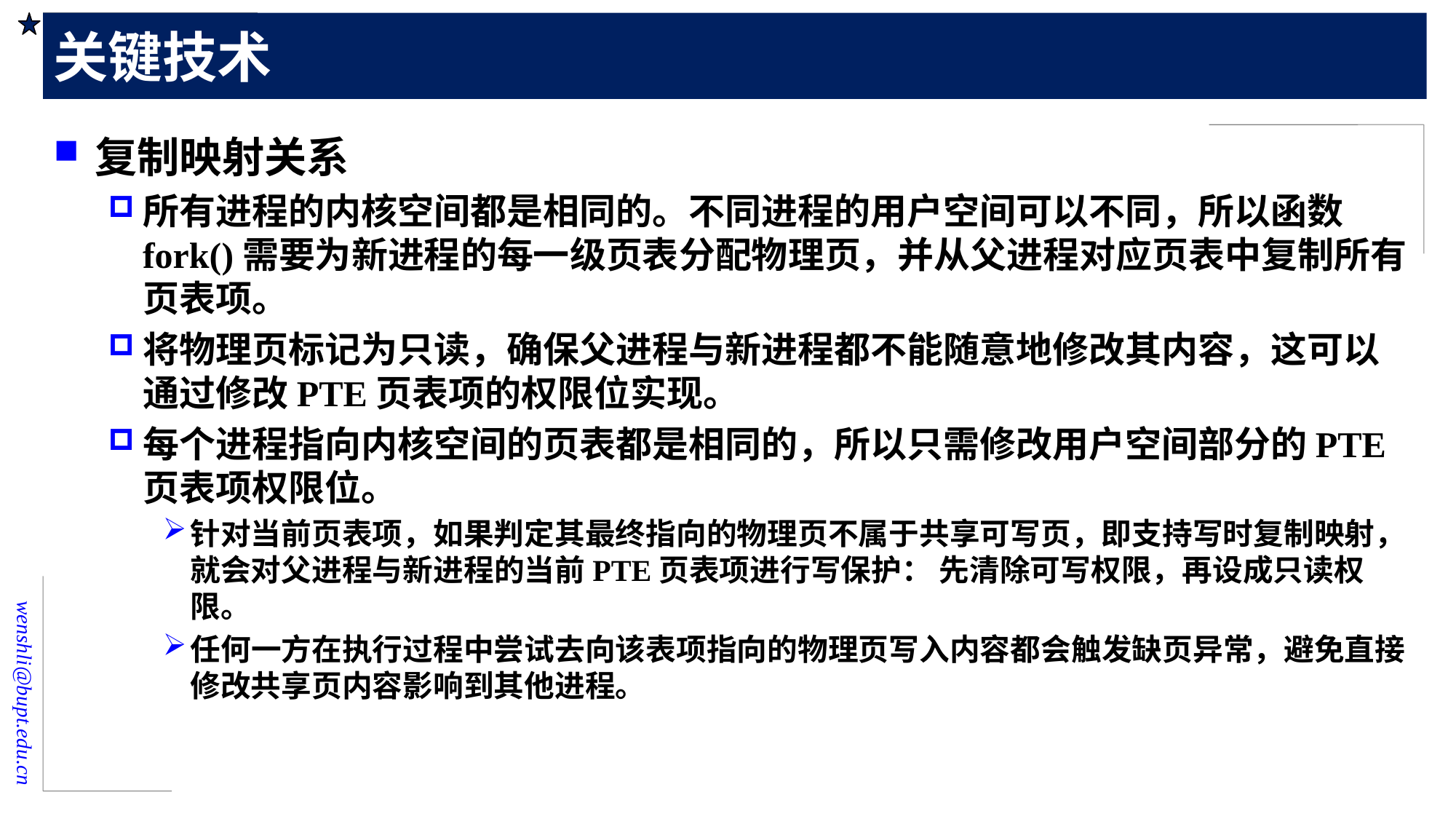

# 关键技术
复制映射关系
所有进程的内核空间都是相同的。不同进程的用户空间可以不同，所以函数fork()需要为新进程的每一级页表分配物理页，并从父进程对应页表中复制所有页表项。
将物理页标记为只读，确保父进程与新进程都不能随意地修改其内容，这可以通过修改PTE页表项的权限位实现。
每个进程指向内核空间的页表都是相同的，所以只需修改用户空间部分的PTE页表项权限位。
针对当前页表项，如果判定其最终指向的物理页不属于共享可写页，即支持写时复制映射，就会对父进程与新进程的当前PTE页表项进行写保护： 先清除可写权限，再设成只读权限。
任何一方在执行过程中尝试去向该表项指向的物理页写入内容都会触发缺页异常，避免直接修改共享页内容影响到其他进程。
94